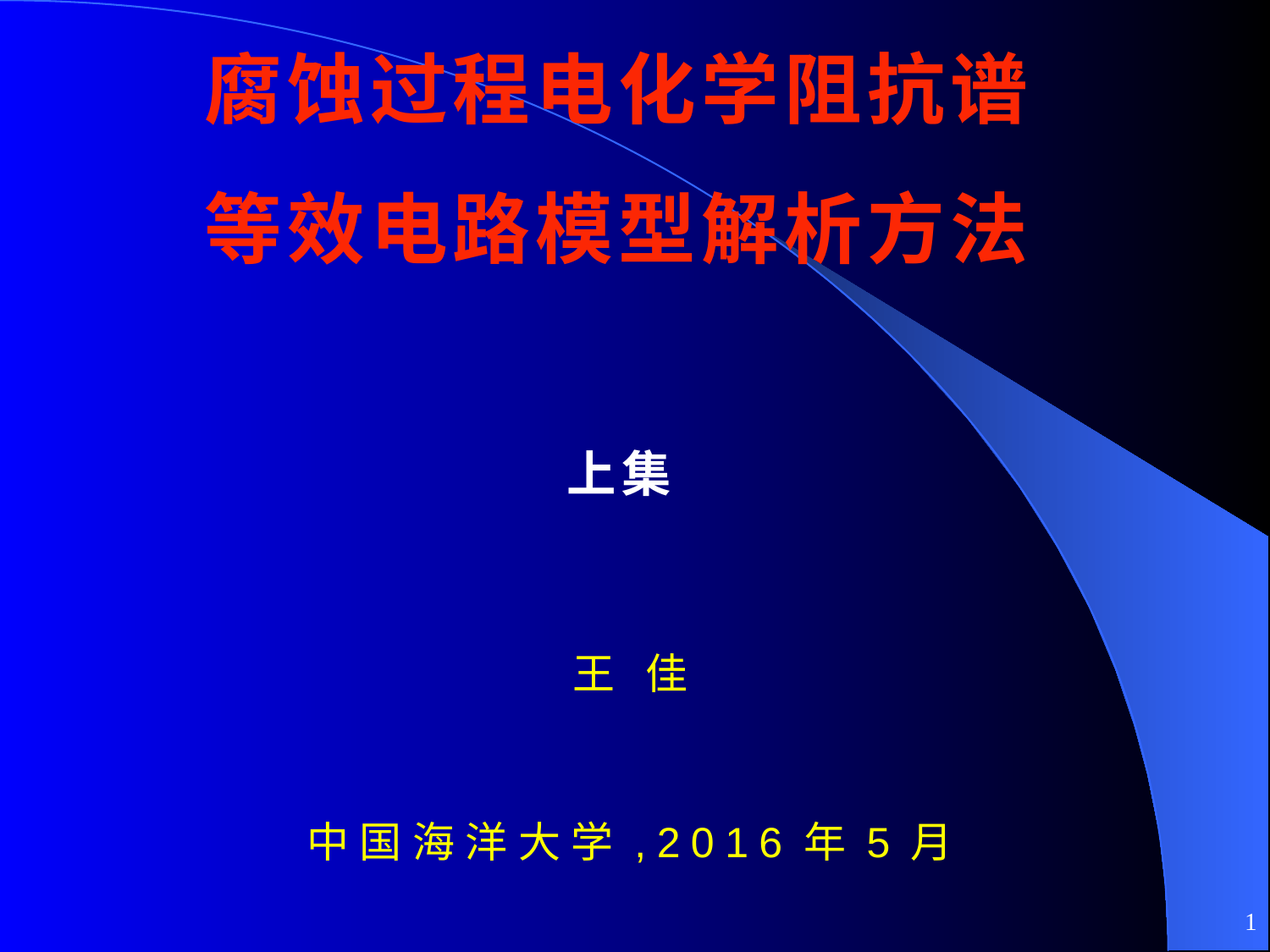

# 腐蚀过程电化学阻抗谱 等效电路模型解析方法 上集
王 佳

中国海洋大学,2016年5月
1